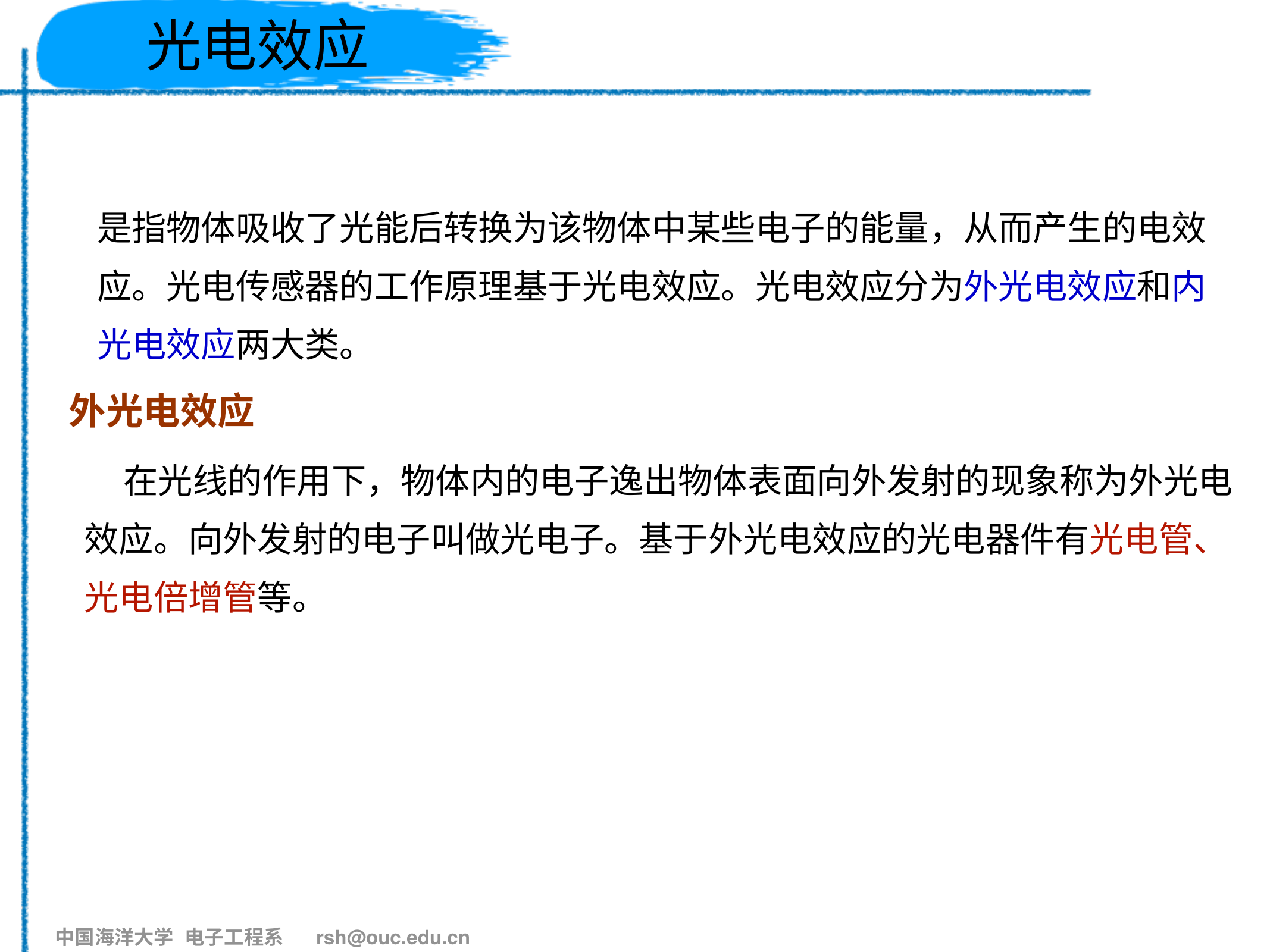

# 光电效应
是指物体吸收了光能后转换为该物体中某些电子的能量，从而产生的电效应。光电传感器的工作原理基于光电效应。光电效应分为外光电效应和内光电效应两大类。
外光电效应
    在光线的作用下，物体内的电子逸出物体表面向外发射的现象称为外光电效应。向外发射的电子叫做光电子。基于外光电效应的光电器件有光电管、光电倍增管等。